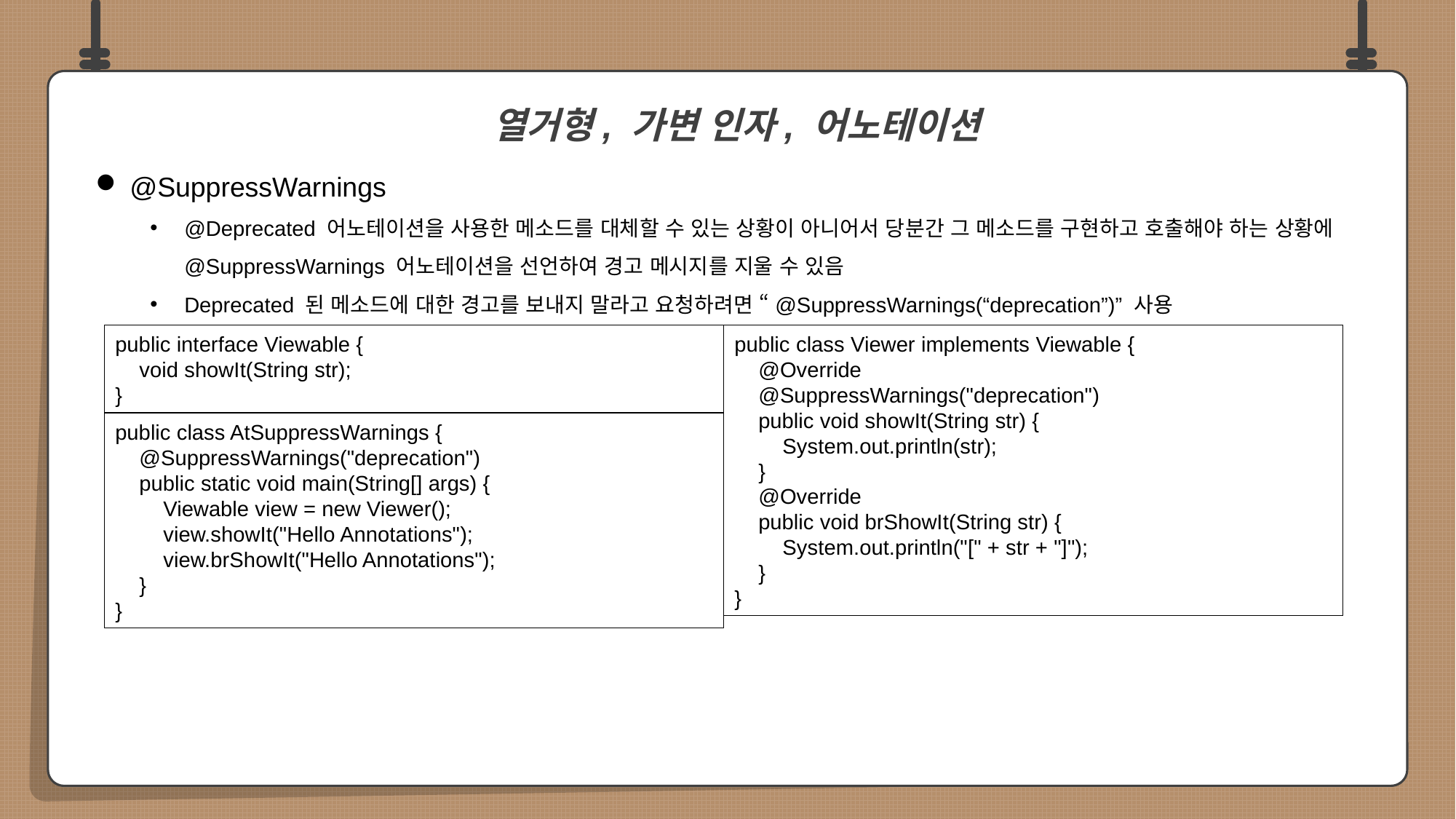

@SuppressWarnings
@Deprecated 어노테이션을 사용한 메소드를 대체할 수 있는 상황이 아니어서 당분간 그 메소드를 구현하고 호출해야 하는 상황에 @SuppressWarnings 어노테이션을 선언하여 경고 메시지를 지울 수 있음
Deprecated 된 메소드에 대한 경고를 보내지 말라고 요청하려면 “@SuppressWarnings(“deprecation”)” 사용
 열거형, 가변 인자, 어노테이션

public interface Viewable {
    void showIt(String str);
}
public class Viewer implements Viewable {
    @Override
    @SuppressWarnings("deprecation")
    public void showIt(String str) {
        System.out.println(str);
    }
    @Override
    public void brShowIt(String str) {
        System.out.println("[" + str + "]");
    }
}
public class AtSuppressWarnings {
    @SuppressWarnings("deprecation")
    public static void main(String[] args) {
        Viewable view = new Viewer();
        view.showIt("Hello Annotations");
        view.brShowIt("Hello Annotations");
    }
}